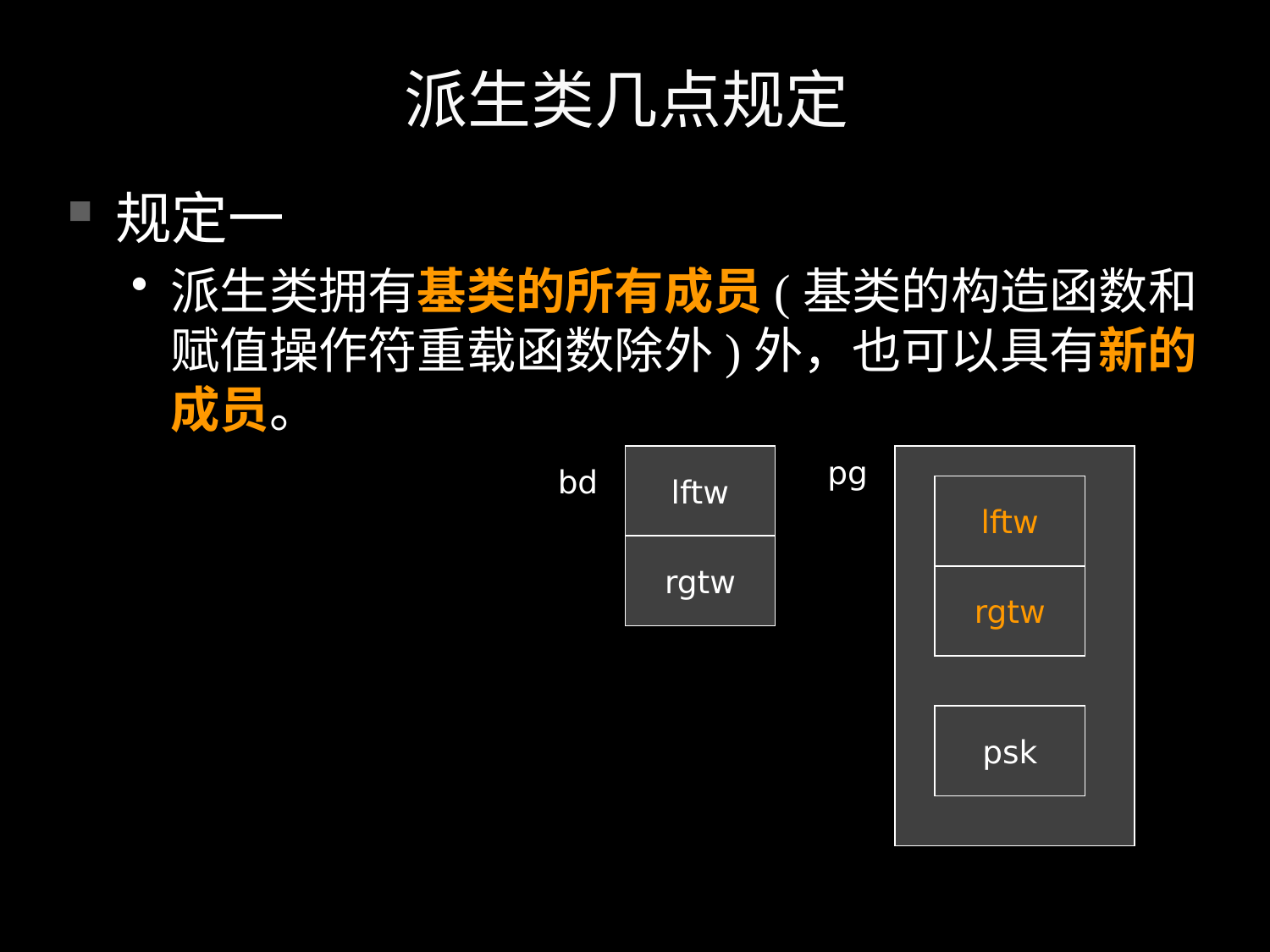

# 派生类几点规定
规定一
派生类拥有基类的所有成员(基类的构造函数和赋值操作符重载函数除外)外，也可以具有新的成员。
lftw
rgtw
bd
pg

lftw
rgtw
psk